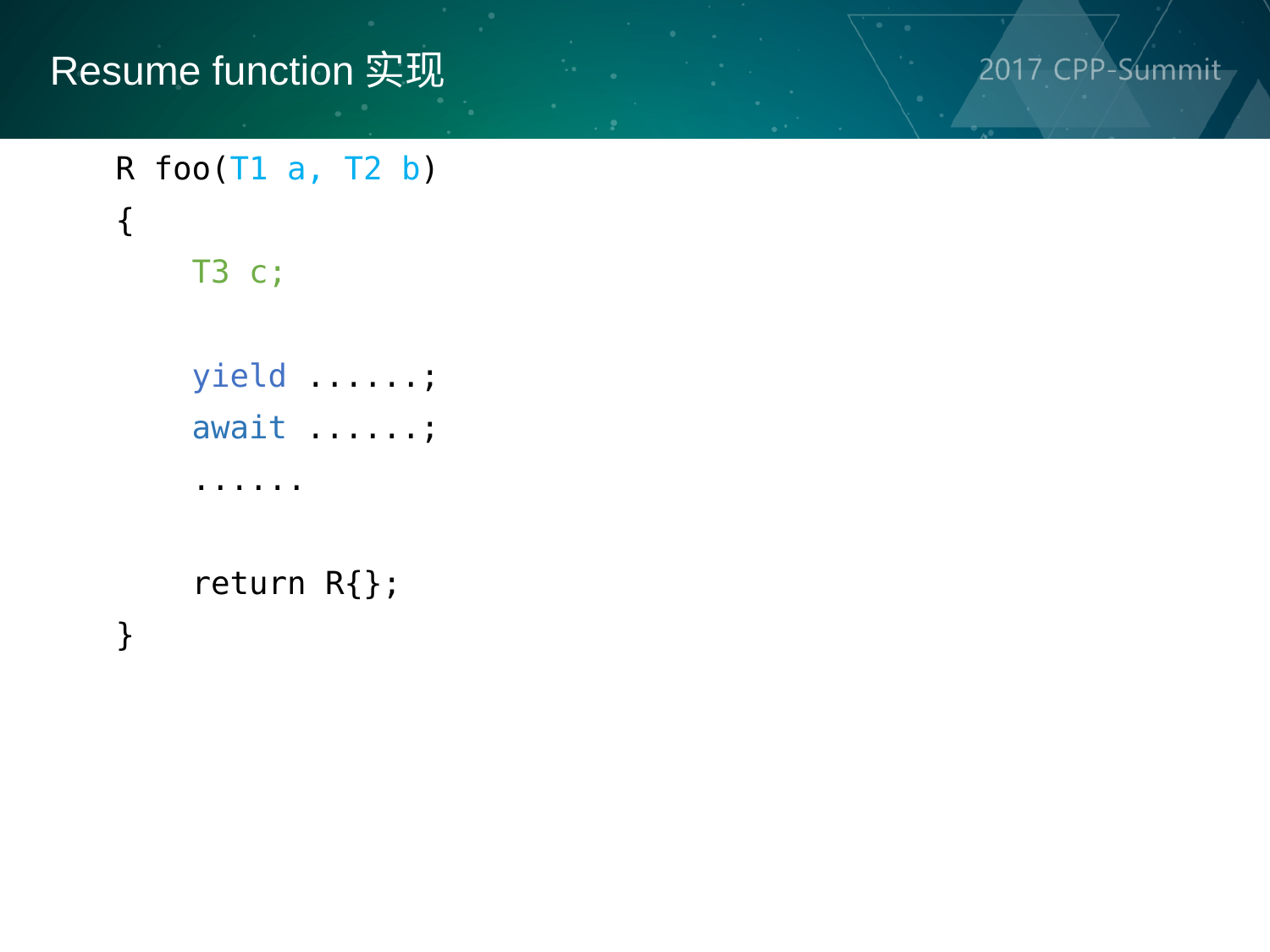

Resume function实现
R foo(T1 a, T2 b)
{
    T3 c;

    yield ......;
    await ......;
    ......

    return R{};
}